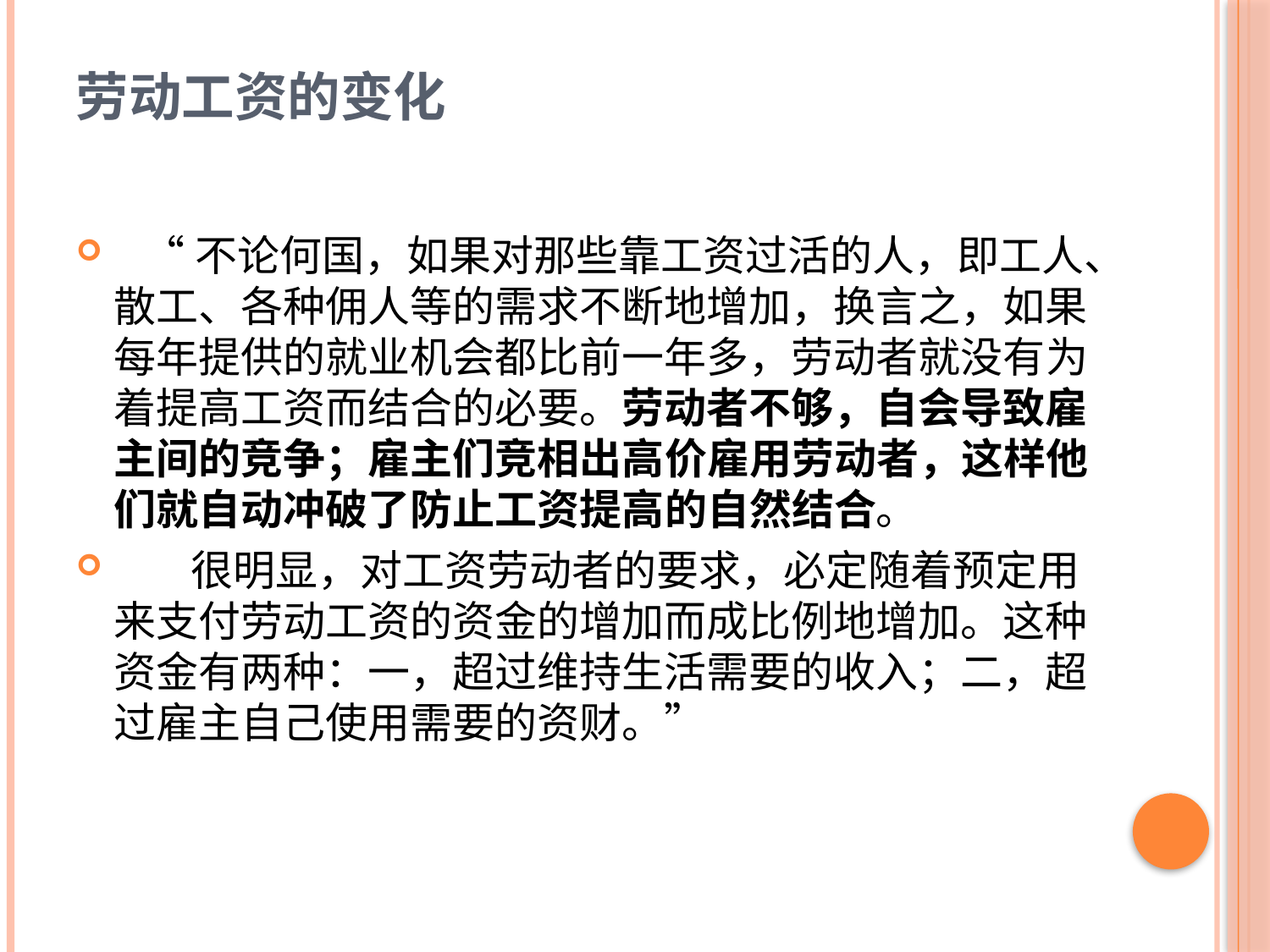

# 劳动工资的变化
   “不论何国，如果对那些靠工资过活的人，即工人、散工、各种佣人等的需求不断地增加，换言之，如果每年提供的就业机会都比前一年多，劳动者就没有为着提高工资而结合的必要。劳动者不够，自会导致雇主间的竞争；雇主们竞相出高价雇用劳动者，这样他们就自动冲破了防止工资提高的自然结合。
       很明显，对工资劳动者的要求，必定随着预定用来支付劳动工资的资金的增加而成比例地增加。这种资金有两种：一，超过维持生活需要的收入；二，超过雇主自己使用需要的资财。”